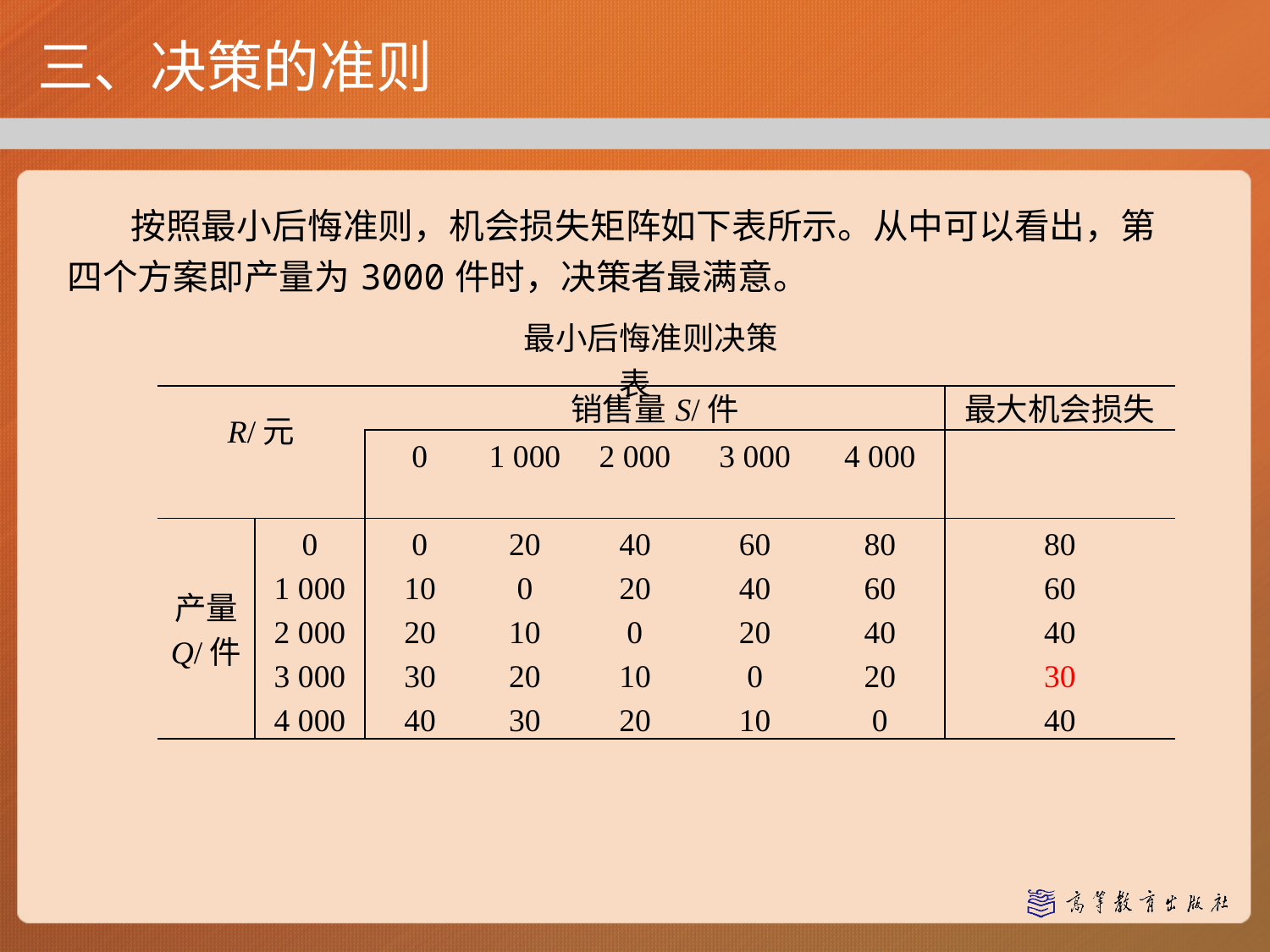

三、决策的准则
按照最小后悔准则，机会损失矩阵如下表所示。从中可以看出，第四个方案即产量为3000件时，决策者最满意。
最小后悔准则决策表
| R/元 |  | 销售量S/件 |  |  |  |  | 最大机会损失 |
| --- | --- | --- | --- | --- | --- | --- | --- |
|  |  | 0 | 1 000 | 2 000 | 3 000 | 4 000 |  |
| 产量 Q/件 | 0 1 000 2 000 3 000 4 000 | 0 10 20 30 40 | 20 0 10 20 30 | 40 20 0 10 20 | 60 40 20 0 10 | 80 60 40 20 0 | 80 60 40 30 40 |